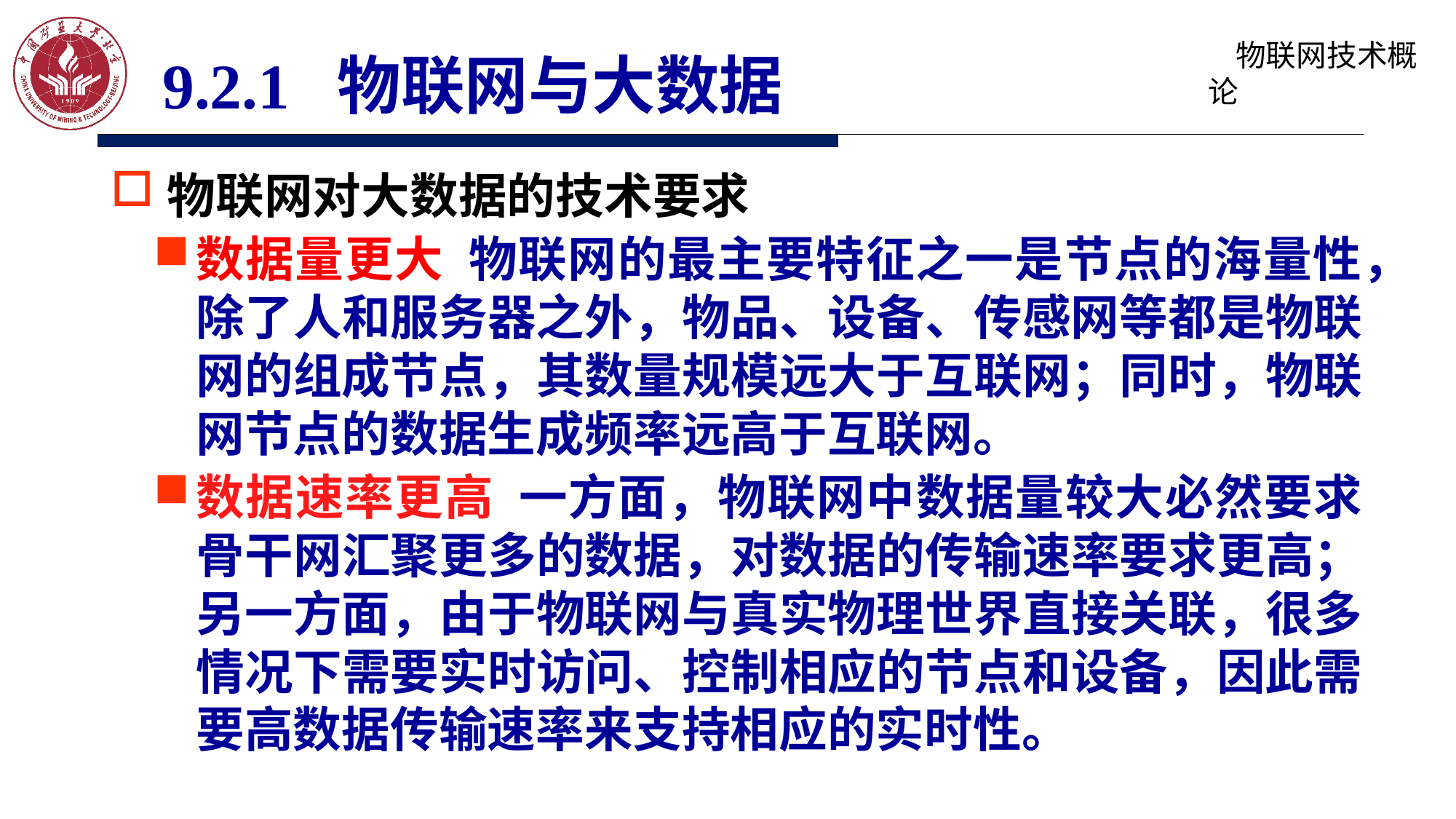

9.2.1  物联网与大数据
物联网对大数据的技术要求
数据量更大  物联网的最主要特征之一是节点的海量性，除了人和服务器之外，物品、设备、传感网等都是物联网的组成节点，其数量规模远大于互联网；同时，物联网节点的数据生成频率远高于互联网。
数据速率更高  一方面，物联网中数据量较大必然要求骨干网汇聚更多的数据，对数据的传输速率要求更高；另一方面，由于物联网与真实物理世界直接关联，很多情况下需要实时访问、控制相应的节点和设备，因此需要高数据传输速率来支持相应的实时性。